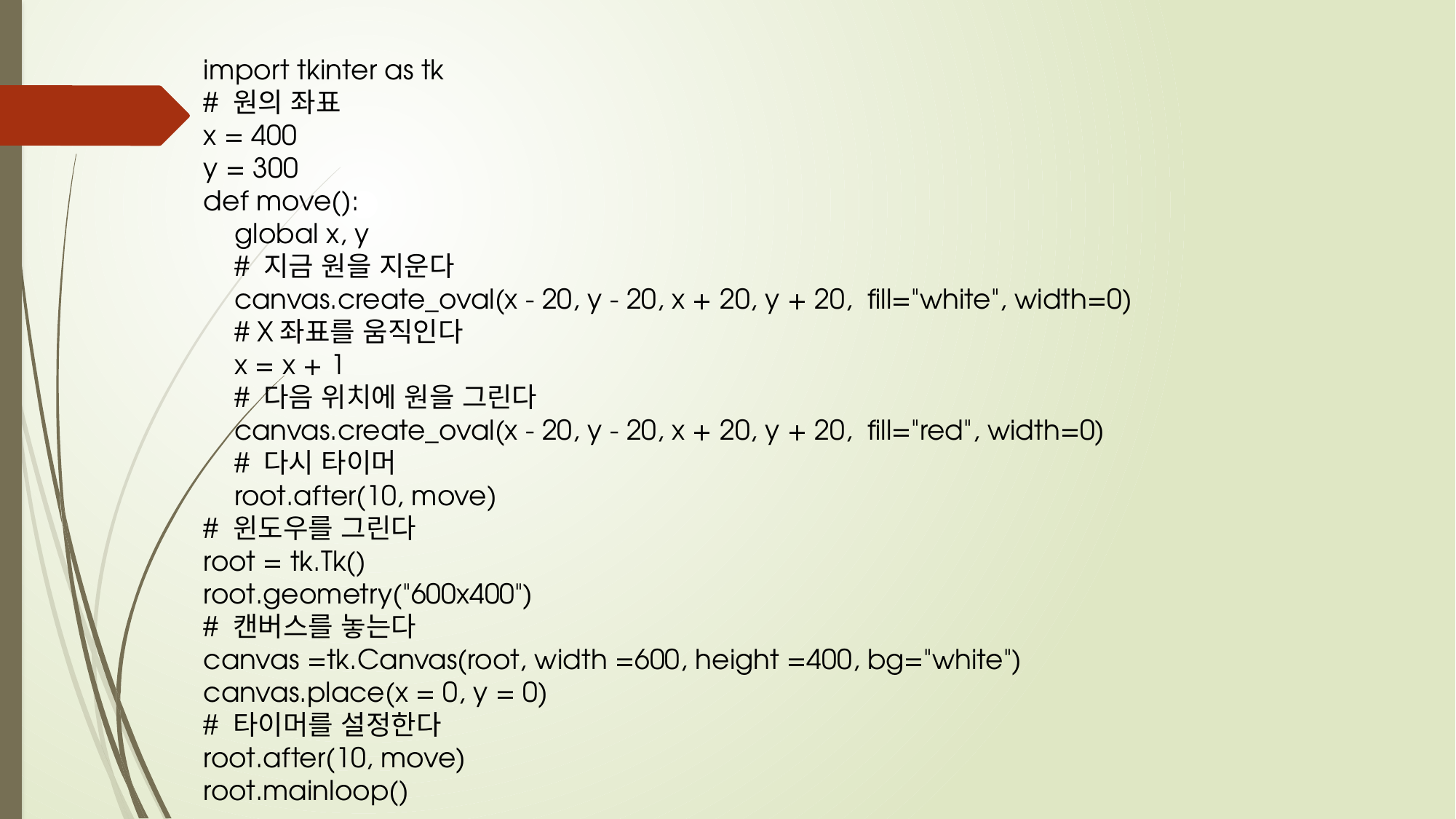

import tkinter as tk
# 원의 좌표
x = 400
y = 300
def move():
    global x, y
    # 지금 원을 지운다
    canvas.create_oval(x - 20, y - 20, x + 20, y + 20,  fill="white", width=0)
    # X좌표를 움직인다
    x = x + 1
    # 다음 위치에 원을 그린다
    canvas.create_oval(x - 20, y - 20, x + 20, y + 20,  fill="red", width=0)
    # 다시 타이머
    root.after(10, move)
# 윈도우를 그린다
root = tk.Tk()
root.geometry("600x400")
# 캔버스를 놓는다
canvas =tk.Canvas(root, width =600, height =400, bg="white")
canvas.place(x = 0, y = 0)
# 타이머를 설정한다
root.after(10, move)
root.mainloop()